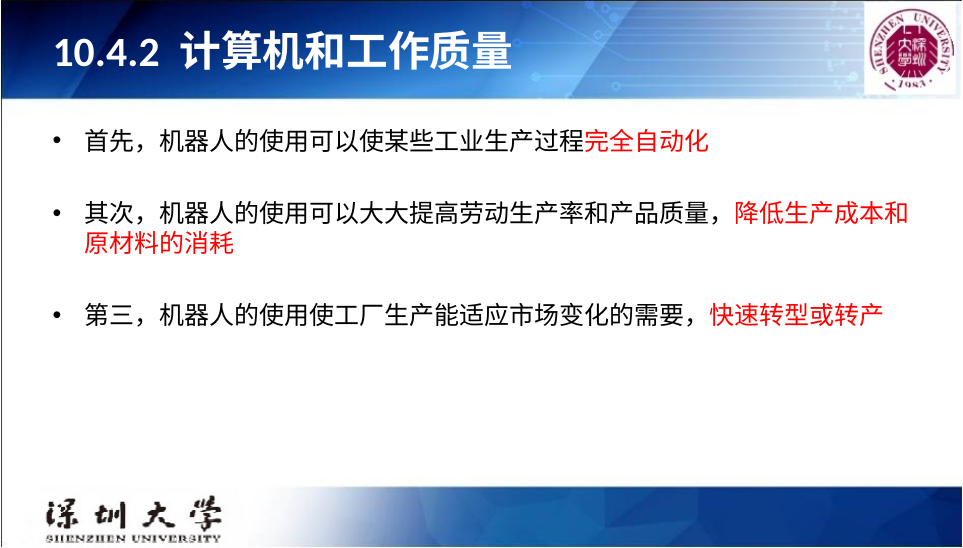

# 10.4.2 计算机和工作质量
首先，机器人的使用可以使某些工业生产过程完全自动化

其次，机器人的使用可以大大提高劳动生产率和产品质量，降低生产成本和原材料的消耗

第三，机器人的使用使工厂生产能适应市场变化的需要，快速转型或转产
373